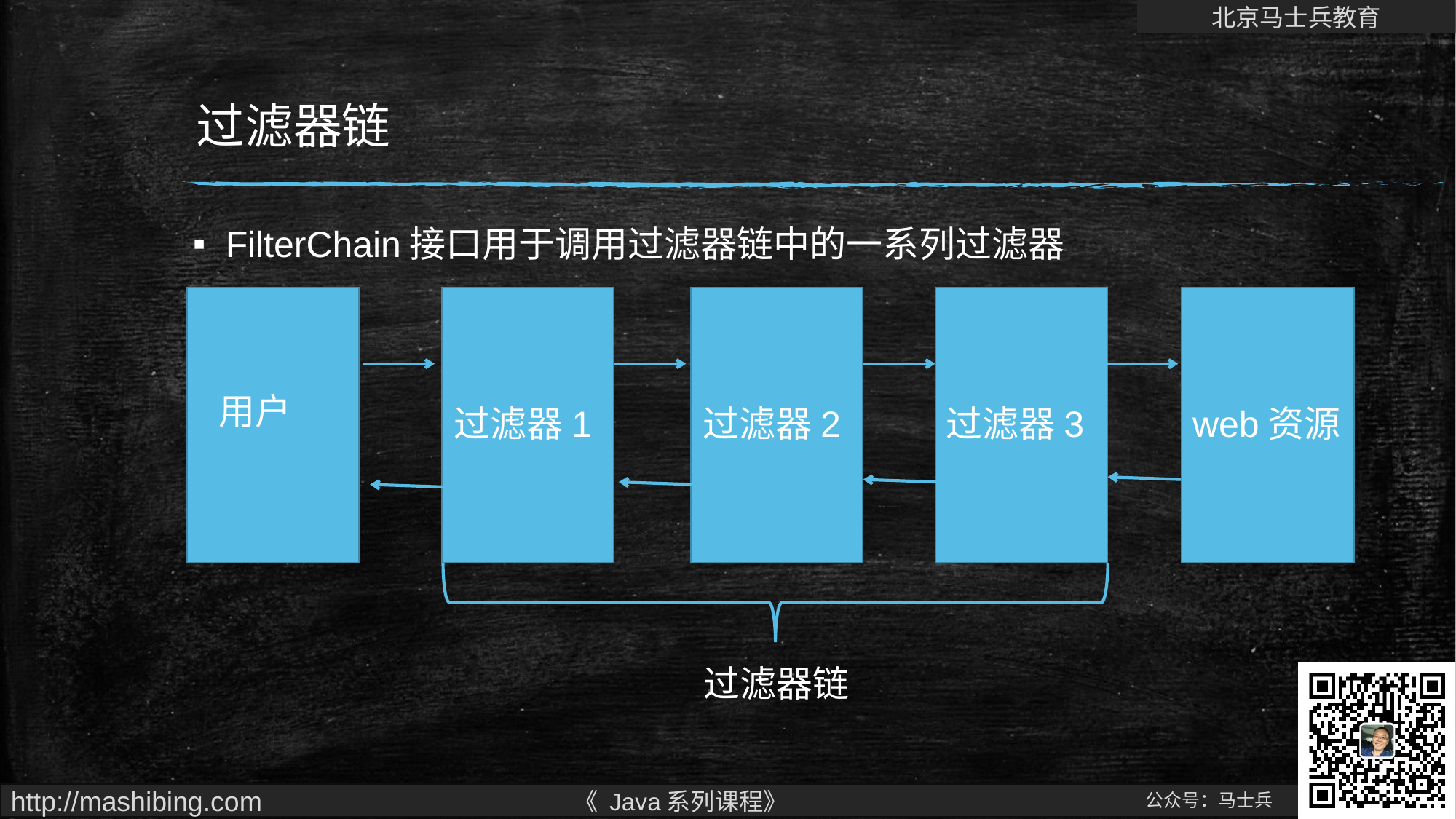

# 过滤器链
FilterChain接口用于调用过滤器链中的一系列过滤器

用户
过滤器1
过滤器2
过滤器3
web资源
过滤器链